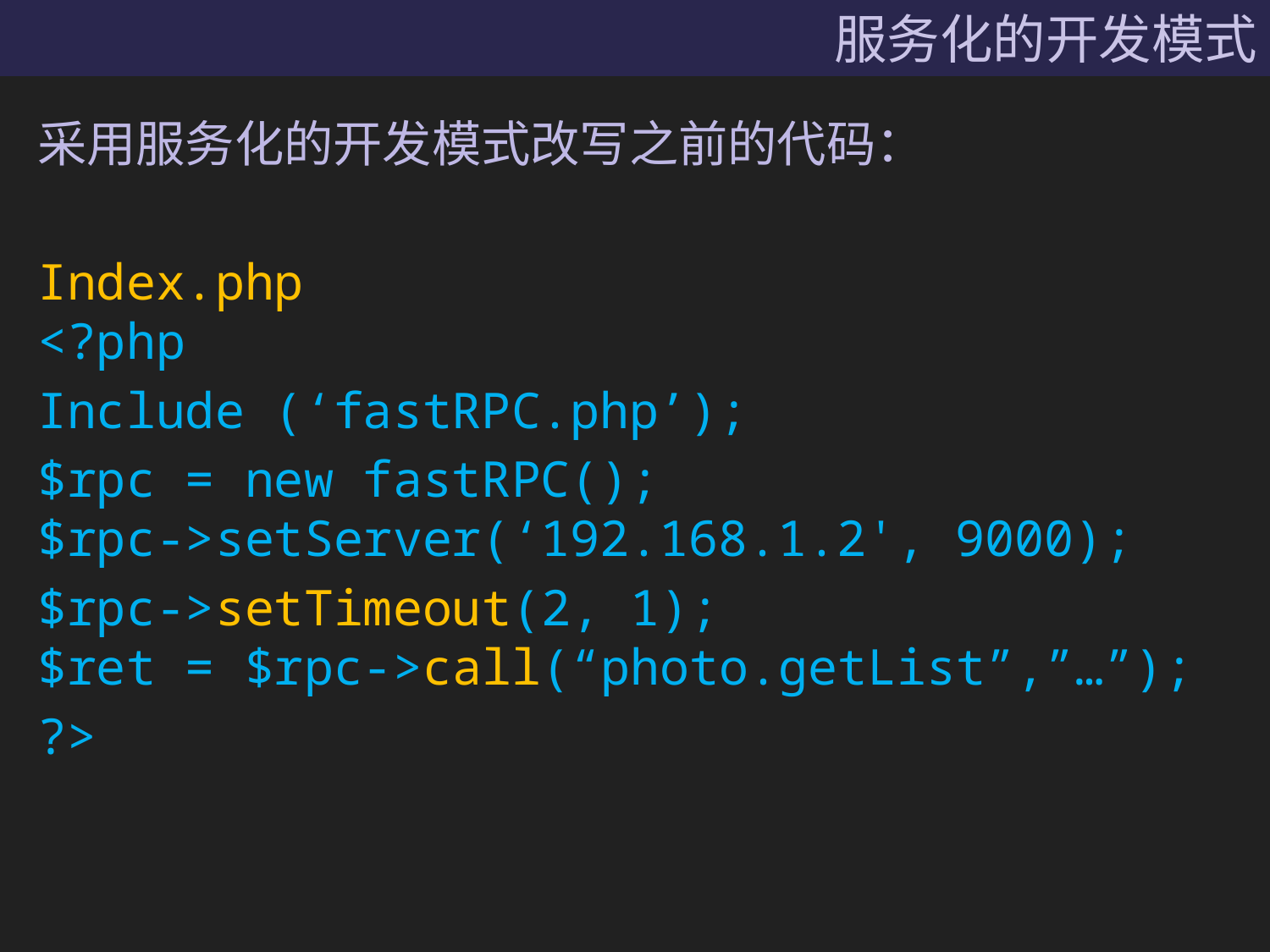

# 服务化的开发模式
采用服务化的开发模式改写之前的代码：

Index.php
<?php
Include (‘fastRPC.php’);
$rpc = new fastRPC();
$rpc->setServer(‘192.168.1.2', 9000);
$rpc->setTimeout(2, 1);
$ret = $rpc->call(“photo.getList”,”…”);
?>